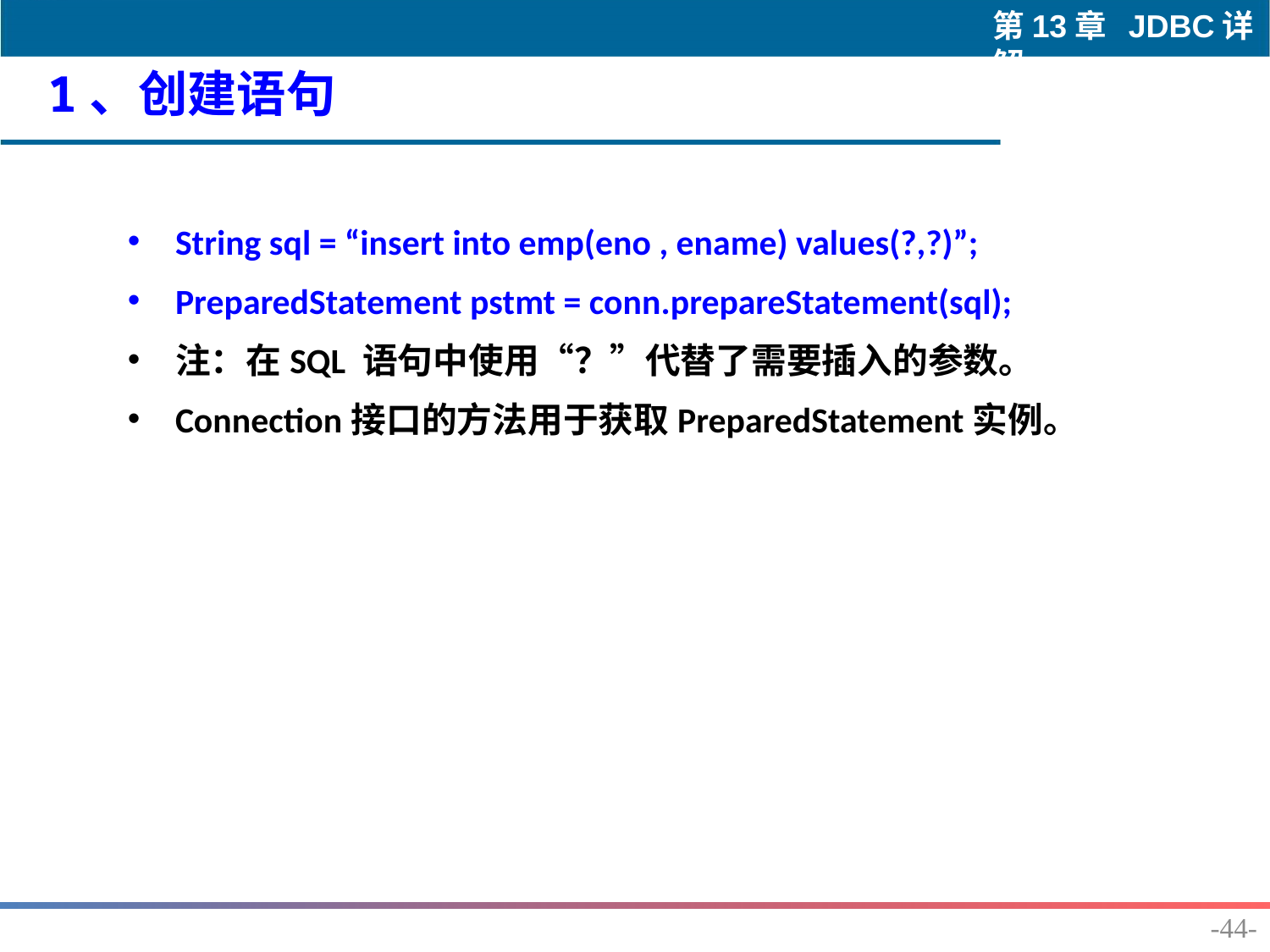

1、创建语句
String sql = “insert into emp(eno , ename) values(?,?)”;
PreparedStatement pstmt = conn.prepareStatement(sql);
注：在SQL 语句中使用“？”代替了需要插入的参数。
Connection接口的方法用于获取PreparedStatement实例。

-44-